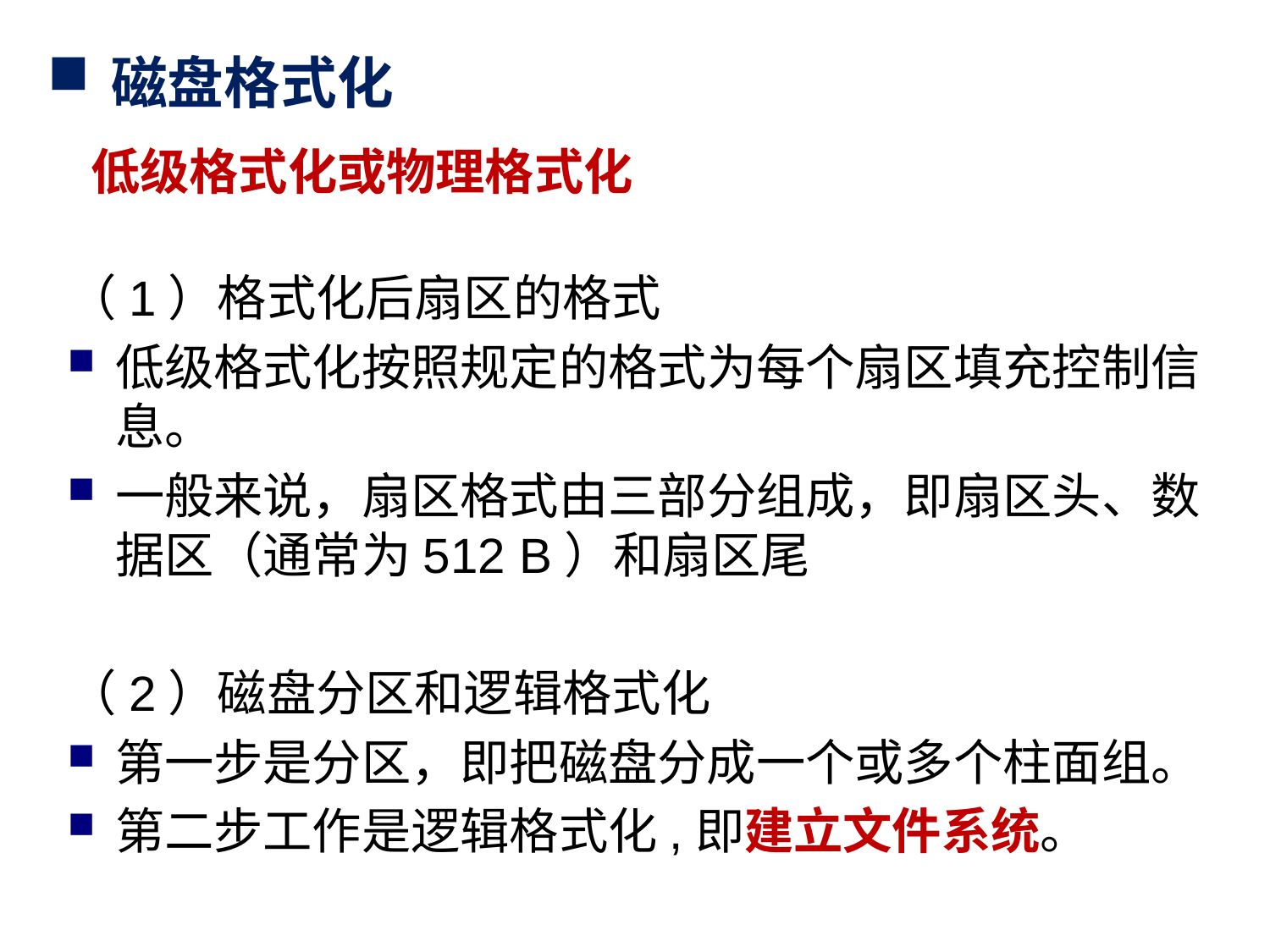

# 磁盘格式化
 低级格式化或物理格式化

（1）格式化后扇区的格式
低级格式化按照规定的格式为每个扇区填充控制信息。
一般来说，扇区格式由三部分组成，即扇区头、数据区（通常为512 B）和扇区尾

（2）磁盘分区和逻辑格式化
第一步是分区，即把磁盘分成一个或多个柱面组。
第二步工作是逻辑格式化,即建立文件系统。